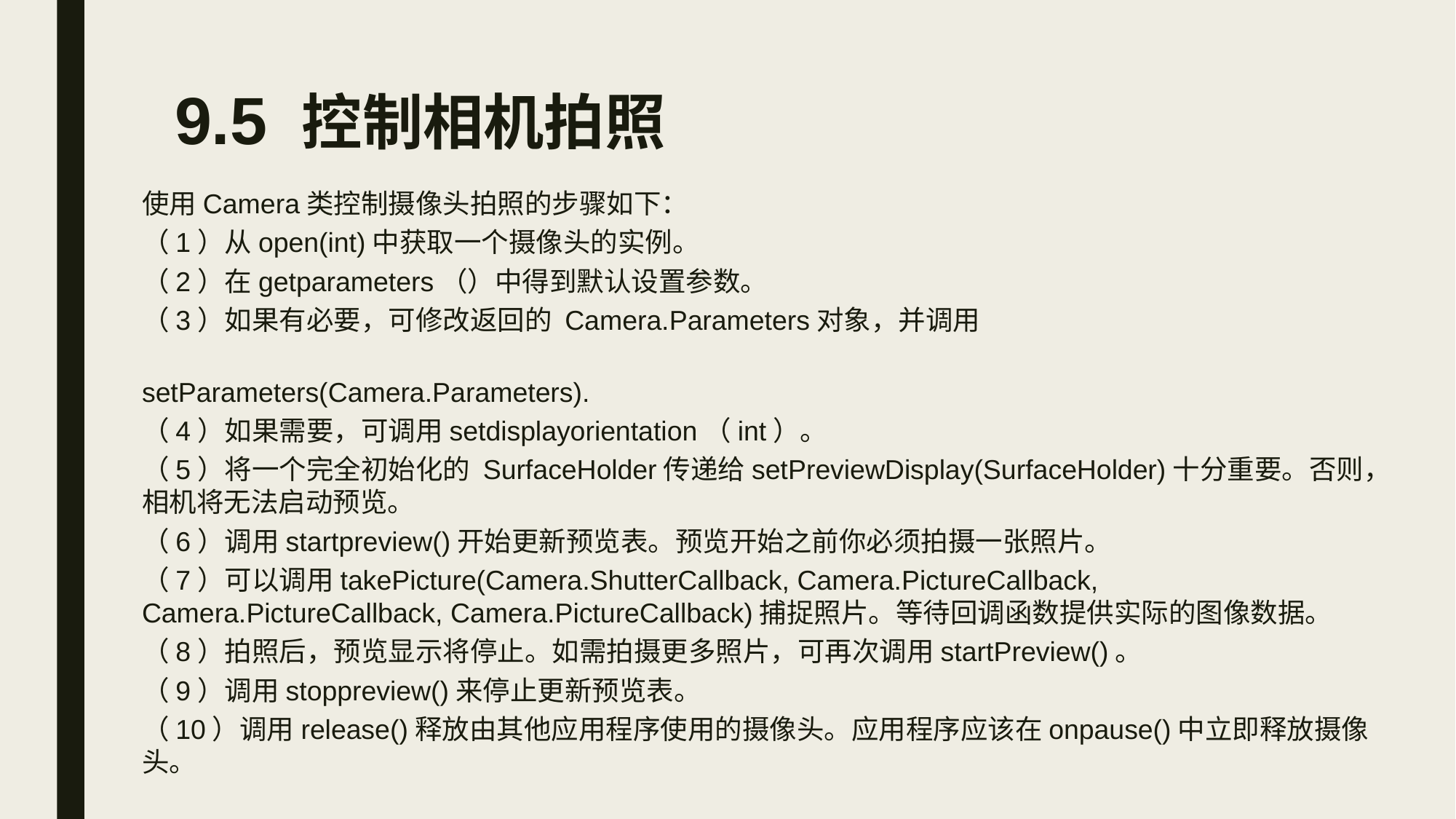

# 9.5 控制相机拍照
使用Camera类控制摄像头拍照的步骤如下：
（1）从open(int)中获取一个摄像头的实例。
（2）在getparameters（）中得到默认设置参数。
（3）如果有必要，可修改返回的 Camera.Parameters对象，并调用
setParameters(Camera.Parameters).
（4）如果需要，可调用setdisplayorientation（int）。
（5）将一个完全初始化的 SurfaceHolder传递给setPreviewDisplay(SurfaceHolder)十分重要。否则，相机将无法启动预览。
（6）调用startpreview()开始更新预览表。预览开始之前你必须拍摄一张照片。
（7）可以调用takePicture(Camera.ShutterCallback, Camera.PictureCallback, Camera.PictureCallback, Camera.PictureCallback)捕捉照片。等待回调函数提供实际的图像数据。
（8）拍照后，预览显示将停止。如需拍摄更多照片，可再次调用startPreview()。
（9）调用stoppreview()来停止更新预览表。
（10）调用release()释放由其他应用程序使用的摄像头。应用程序应该在onpause()中立即释放摄像头。